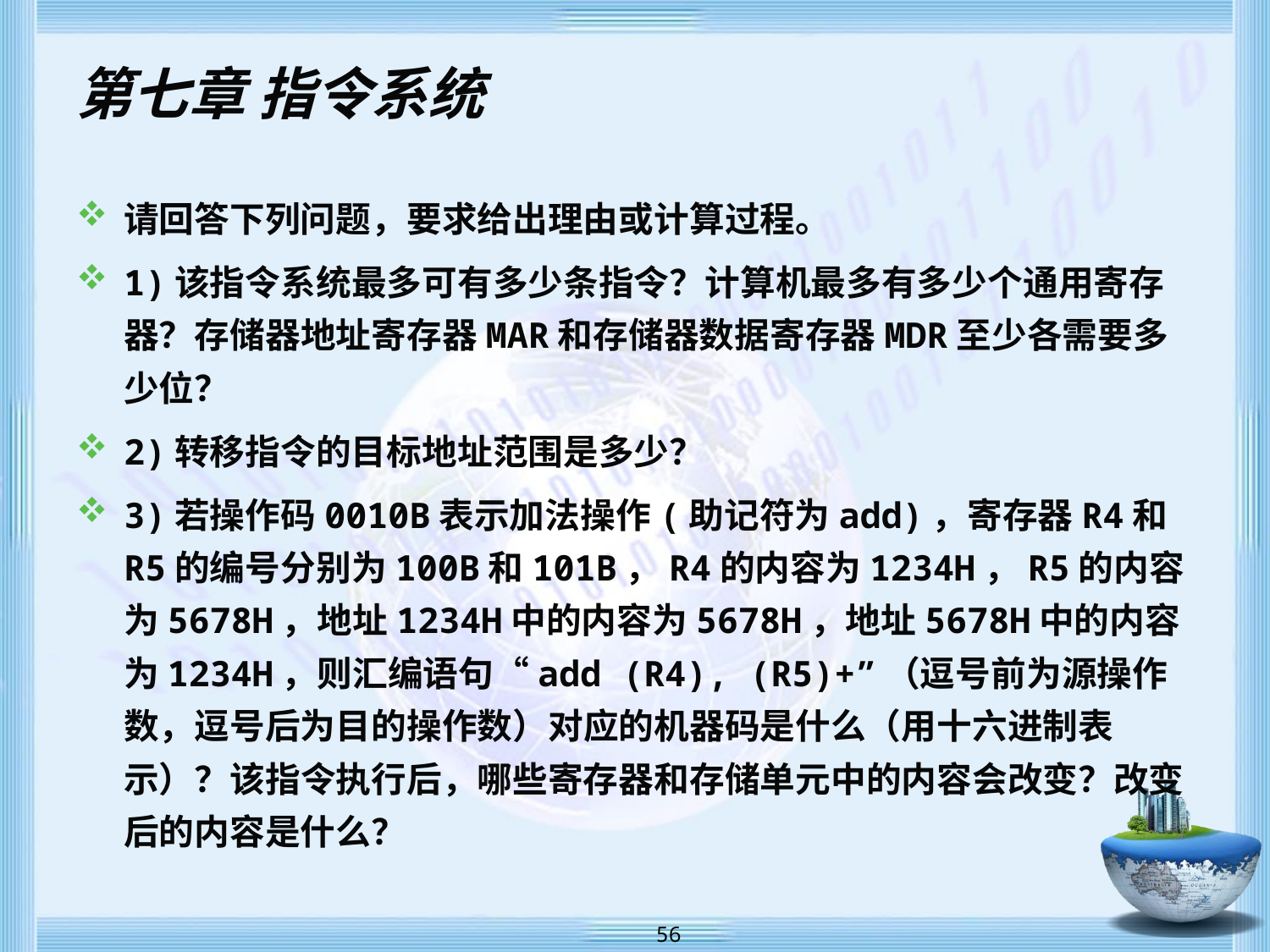

# 第七章 指令系统
请回答下列问题，要求给出理由或计算过程。
1)该指令系统最多可有多少条指令？计算机最多有多少个通用寄存器？存储器地址寄存器MAR和存储器数据寄存器MDR至少各需要多少位？
2)转移指令的目标地址范围是多少？
3)若操作码0010B表示加法操作(助记符为add)，寄存器R4和R5的编号分别为100B和101B，R4的内容为1234H，R5的内容为5678H，地址1234H中的内容为5678H，地址5678H中的内容为1234H，则汇编语句“add (R4), (R5)+”（逗号前为源操作数，逗号后为目的操作数）对应的机器码是什么（用十六进制表示）？该指令执行后，哪些寄存器和存储单元中的内容会改变？改变后的内容是什么？
    56